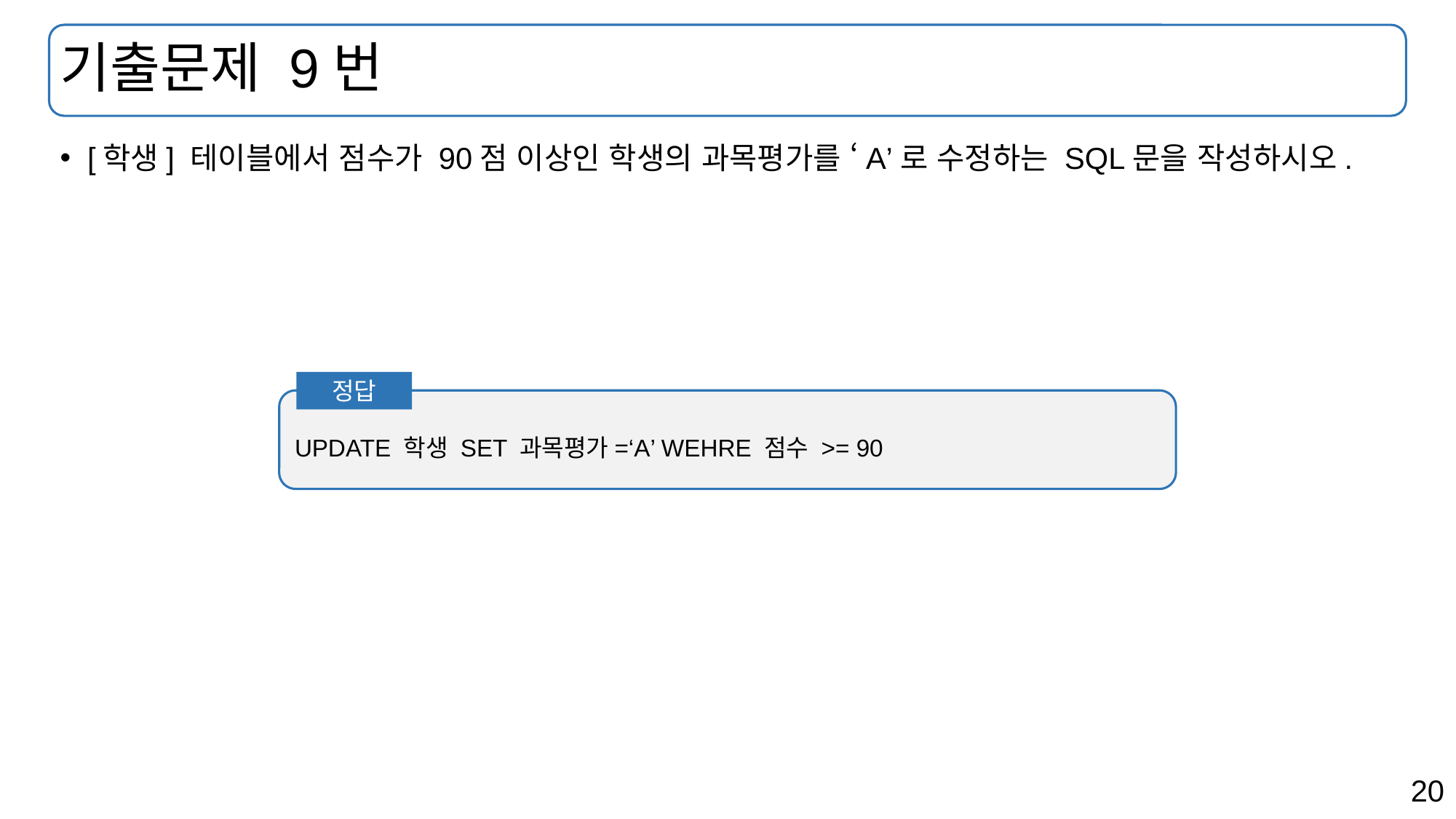

# 기출문제 9번
[학생] 테이블에서 점수가 90점 이상인 학생의 과목평가를 ‘A’로 수정하는 SQL문을 작성하시오.
정답
UPDATE 학생 SET 과목평가=‘A’ WEHRE 점수 >= 90